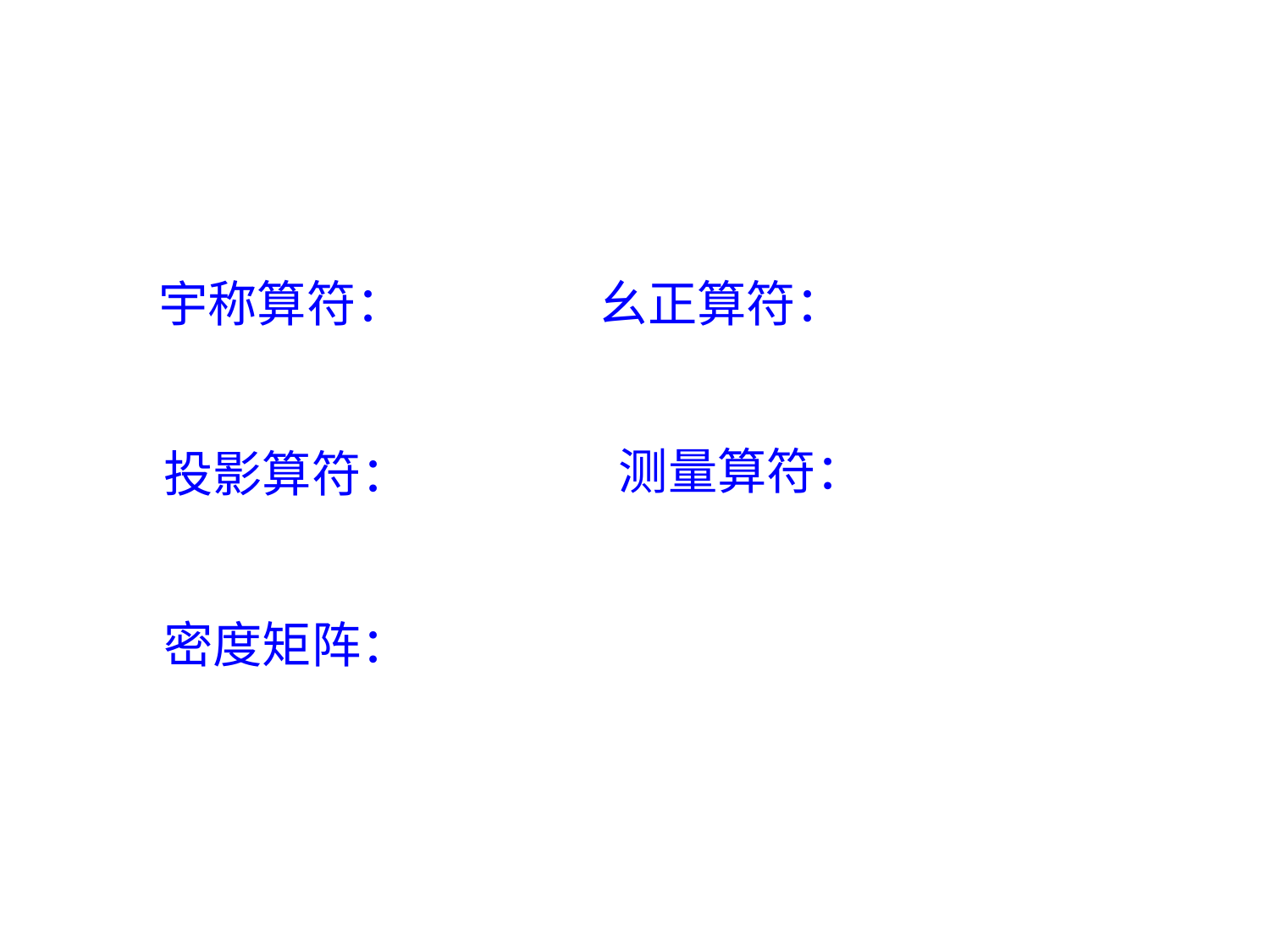

宇称算符：
　  幺正算符：
　  测量算符：
　  投影算符：
　  密度矩阵：